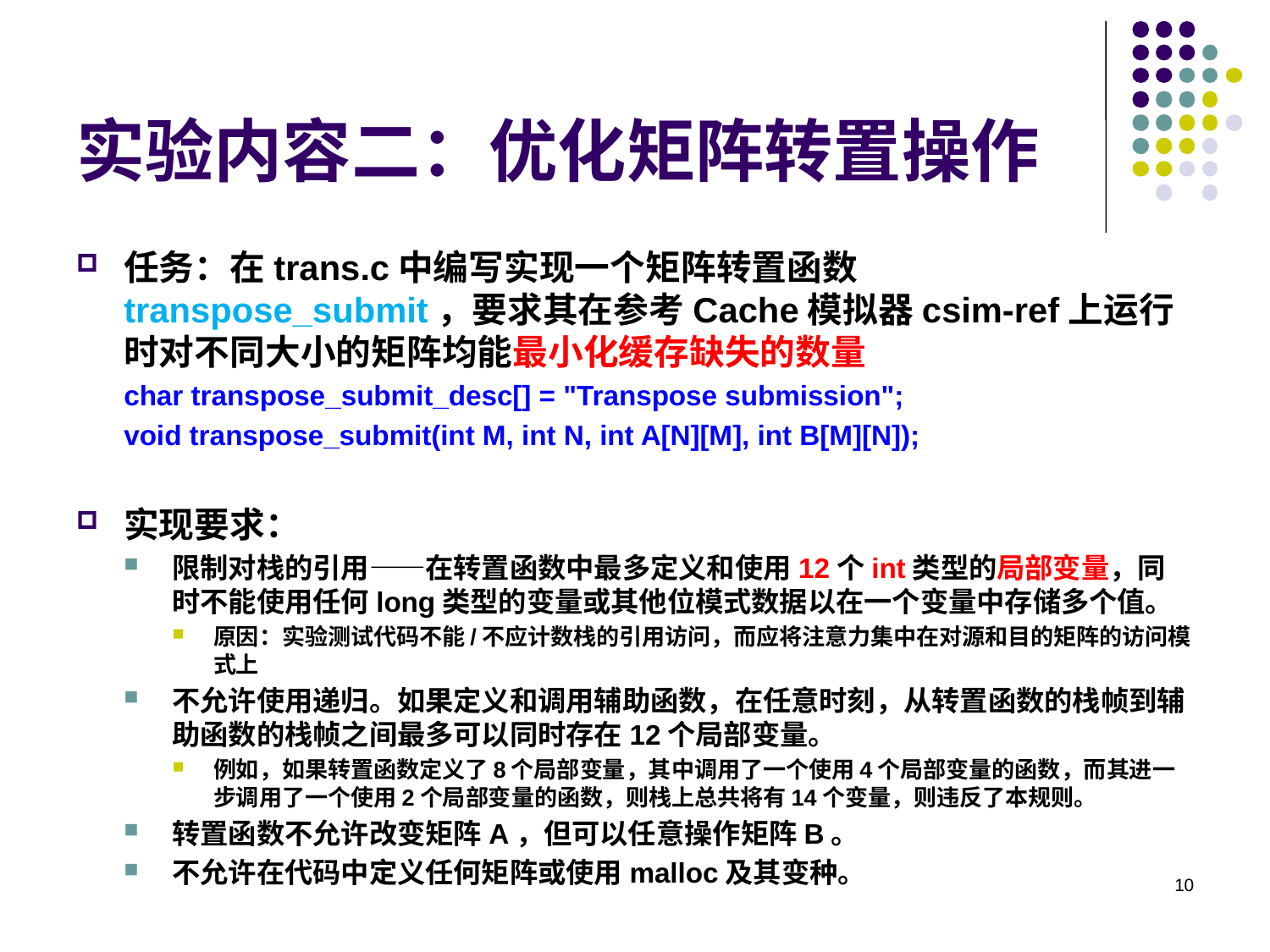

实验内容二：优化矩阵转置操作
任务：在trans.c中编写实现一个矩阵转置函数transpose_submit，要求其在参考Cache模拟器csim-ref上运行时对不同大小的矩阵均能最小化缓存缺失的数量
char transpose_submit_desc[] = "Transpose submission";
void transpose_submit(int M, int N, int A[N][M], int B[M][N]);

实现要求：
限制对栈的引用——在转置函数中最多定义和使用12个int类型的局部变量，同时不能使用任何long类型的变量或其他位模式数据以在一个变量中存储多个值。
原因：实验测试代码不能/不应计数栈的引用访问，而应将注意力集中在对源和目的矩阵的访问模式上
不允许使用递归。如果定义和调用辅助函数，在任意时刻，从转置函数的栈帧到辅助函数的栈帧之间最多可以同时存在12个局部变量。
例如，如果转置函数定义了8个局部变量，其中调用了一个使用4个局部变量的函数，而其进一步调用了一个使用2个局部变量的函数，则栈上总共将有14个变量，则违反了本规则。
转置函数不允许改变矩阵A，但可以任意操作矩阵B。
不允许在代码中定义任何矩阵或使用malloc及其变种。

10